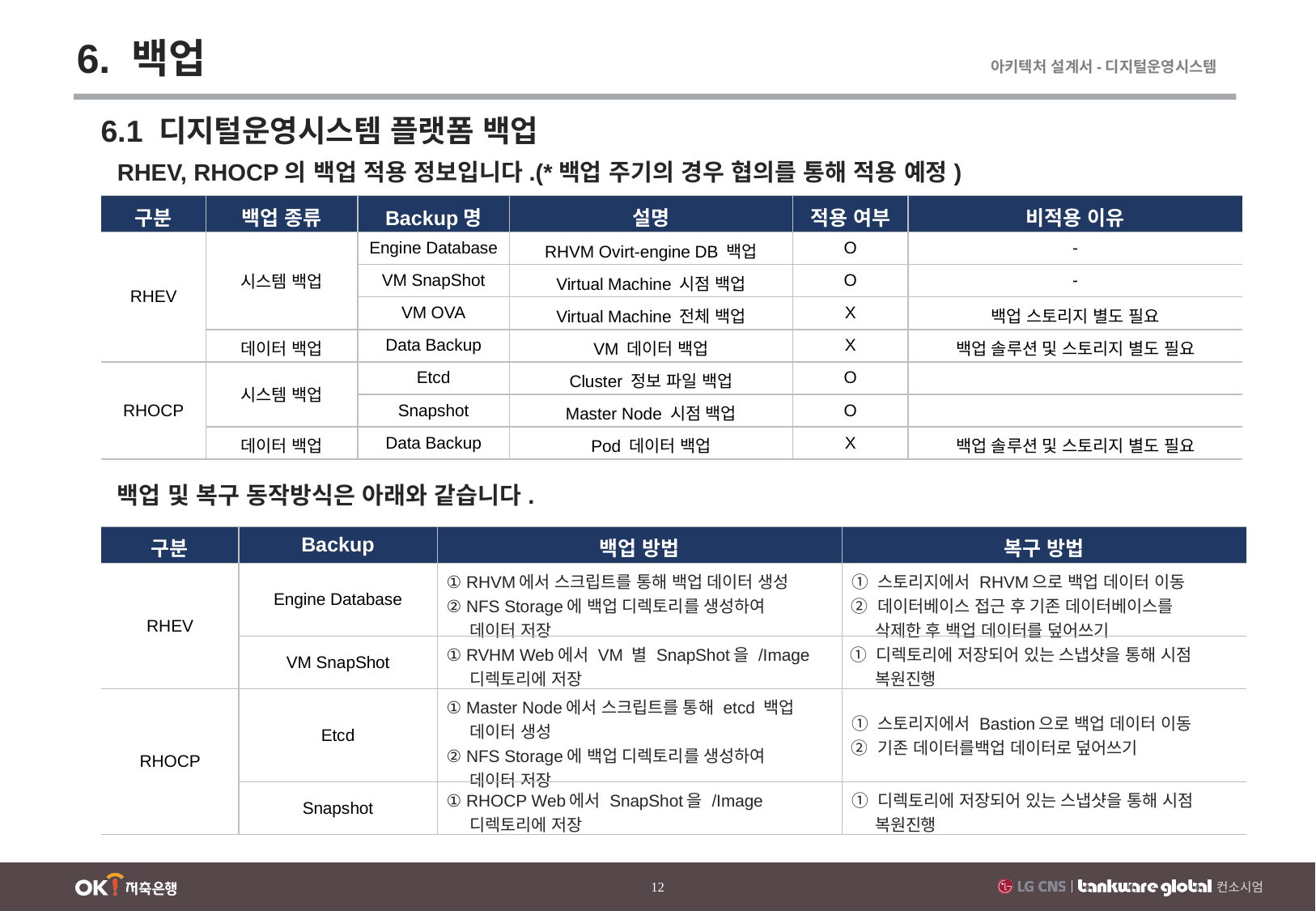

6. 백업
6.1 디지털운영시스템 플랫폼 백업
RHEV, RHOCP의 백업 적용 정보입니다.(*백업 주기의 경우 협의를 통해 적용 예정)
| 구분 | 백업 종류 | Backup명 | 설명 | 적용 여부 | 비적용 이유 |
| --- | --- | --- | --- | --- | --- |
| RHEV | 시스템 백업 | Engine Database | RHVM Ovirt-engine DB 백업 | O | - |
|  |  | VM SnapShot | Virtual Machine 시점 백업 | O | - |
|  |  | VM OVA | Virtual Machine 전체 백업 | X | 백업 스토리지 별도 필요 |
|  | 데이터 백업 | Data Backup | VM 데이터 백업 | X | 백업 솔루션 및 스토리지 별도 필요 |
| RHOCP | 시스템 백업 | Etcd | Cluster 정보 파일 백업 | O |  |
|  |  | Snapshot | Master Node 시점 백업 | O |  |
|  | 데이터 백업 | Data Backup | Pod 데이터 백업 | X | 백업 솔루션 및 스토리지 별도 필요 |
백업 및 복구 동작방식은 아래와 같습니다.
| 구분 | Backup | 백업 방법 | 복구 방법 |
| --- | --- | --- | --- |
| RHEV | Engine Database | ① RHVM에서 스크립트를 통해 백업 데이터 생성 ② NFS Storage에 백업 디렉토리를 생성하여 데이터 저장 | ① 스토리지에서 RHVM으로 백업 데이터 이동 ② 데이터베이스 접근 후 기존 데이터베이스를 삭제한 후 백업 데이터를 덮어쓰기 |
|  | VM SnapShot | ① RVHM Web에서 VM 별 SnapShot을 /Image 디렉토리에 저장 | ① 디렉토리에 저장되어 있는 스냅샷을 통해 시점 복원진행 |
| RHOCP | Etcd | ① Master Node에서 스크립트를 통해 etcd 백업 데이터 생성 ② NFS Storage에 백업 디렉토리를 생성하여 데이터 저장 | ① 스토리지에서 Bastion으로 백업 데이터 이동 ② 기존 데이터를백업 데이터로 덮어쓰기 |
|  | Snapshot | ① RHOCP Web에서 SnapShot을 /Image 디렉토리에 저장 | ① 디렉토리에 저장되어 있는 스냅샷을 통해 시점 복원진행 |
12